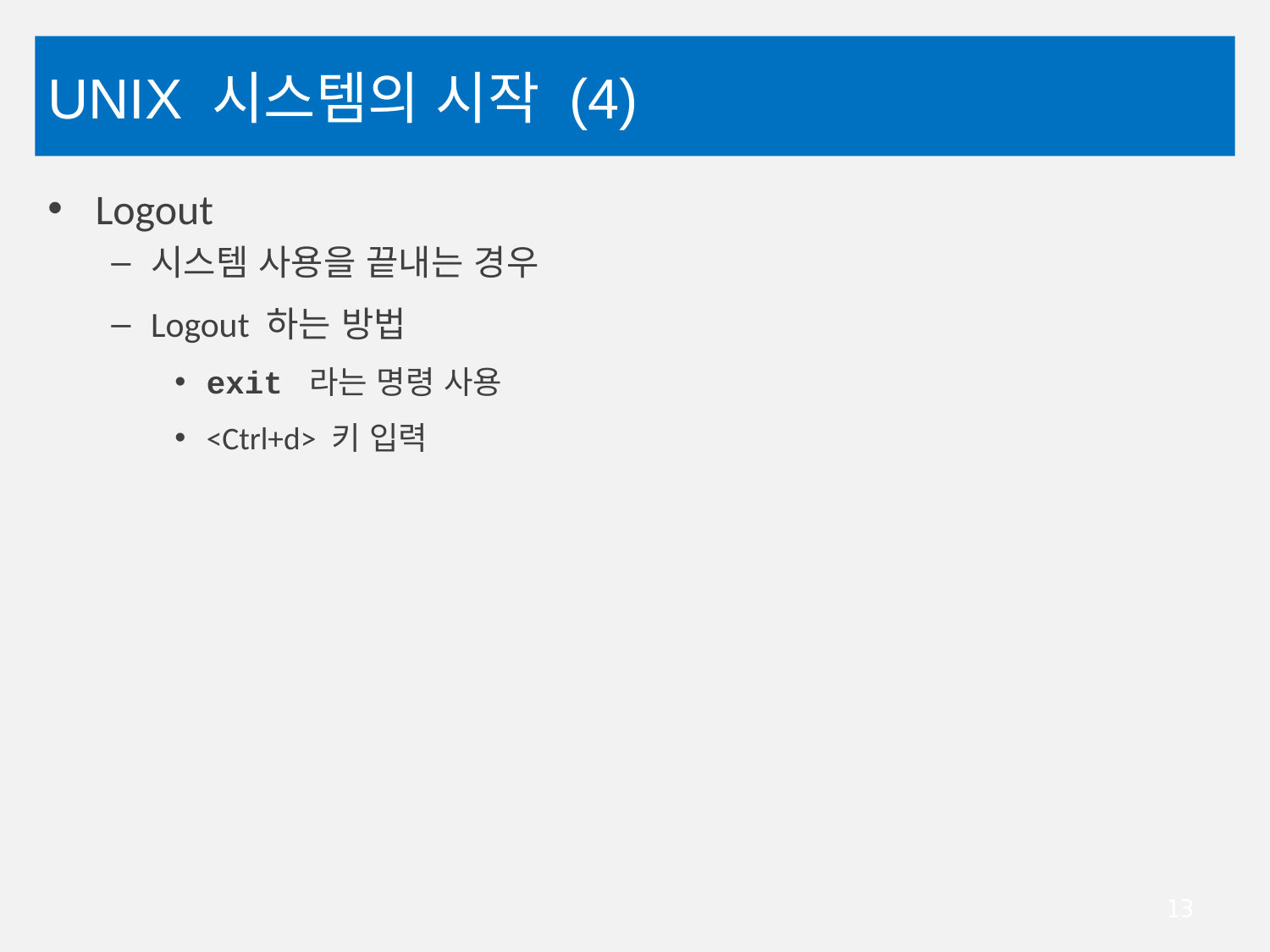

# UNIX 시스템의 시작 (4)
Logout
시스템 사용을 끝내는 경우
Logout 하는 방법
exit 라는 명령 사용
<Ctrl+d> 키 입력
13